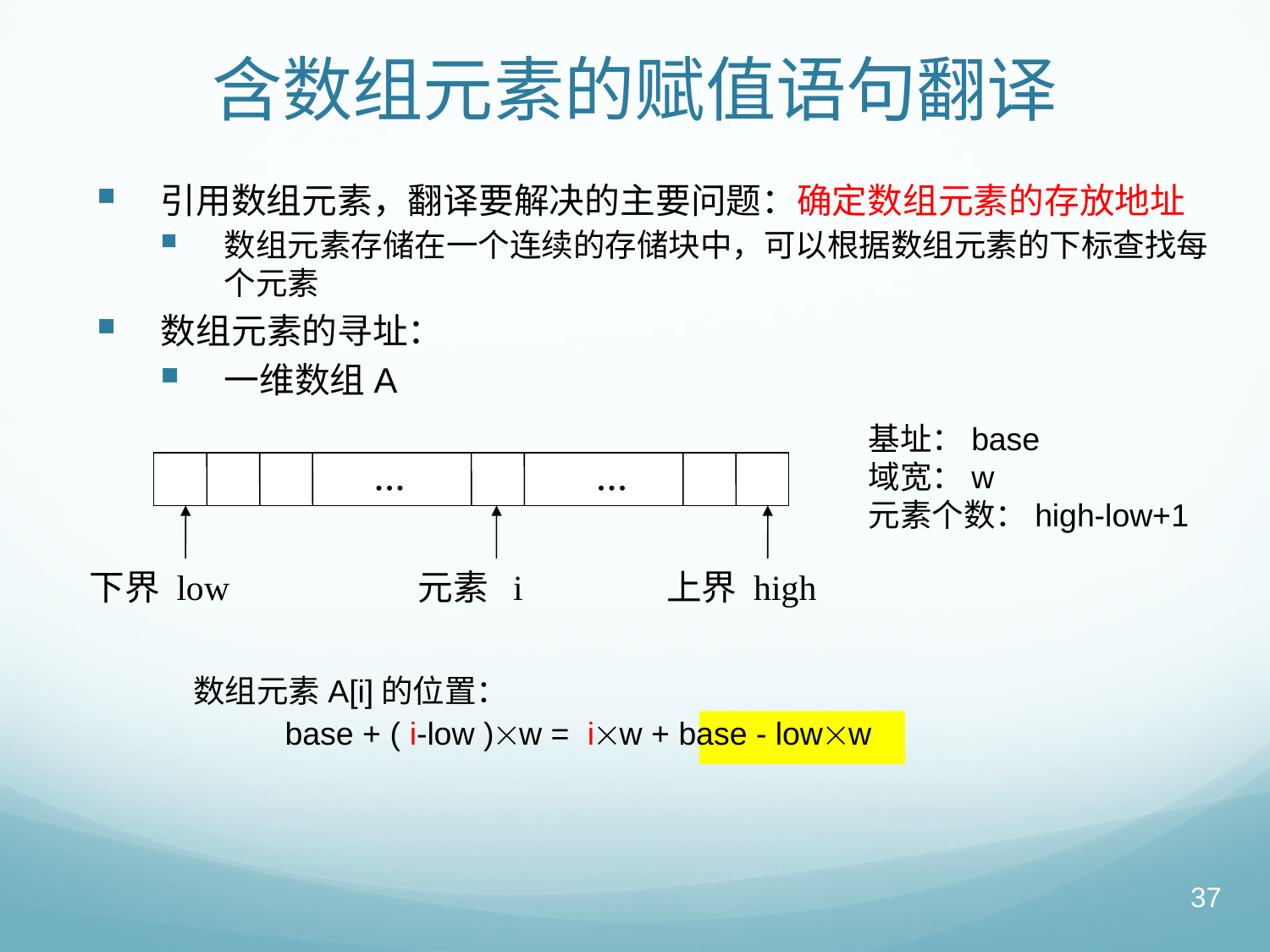

# 含数组元素的赋值语句翻译
引用数组元素，翻译要解决的主要问题：确定数组元素的存放地址
数组元素存储在一个连续的存储块中，可以根据数组元素的下标查找每个元素
数组元素的寻址：
一维数组A
基址：base
域宽：w
元素个数：high-low+1
...
...

下界 low

元素  i

上界 high
数组元素A[i]的位置：
  base + ( i-low )×w =  i×w + base - low×w

37